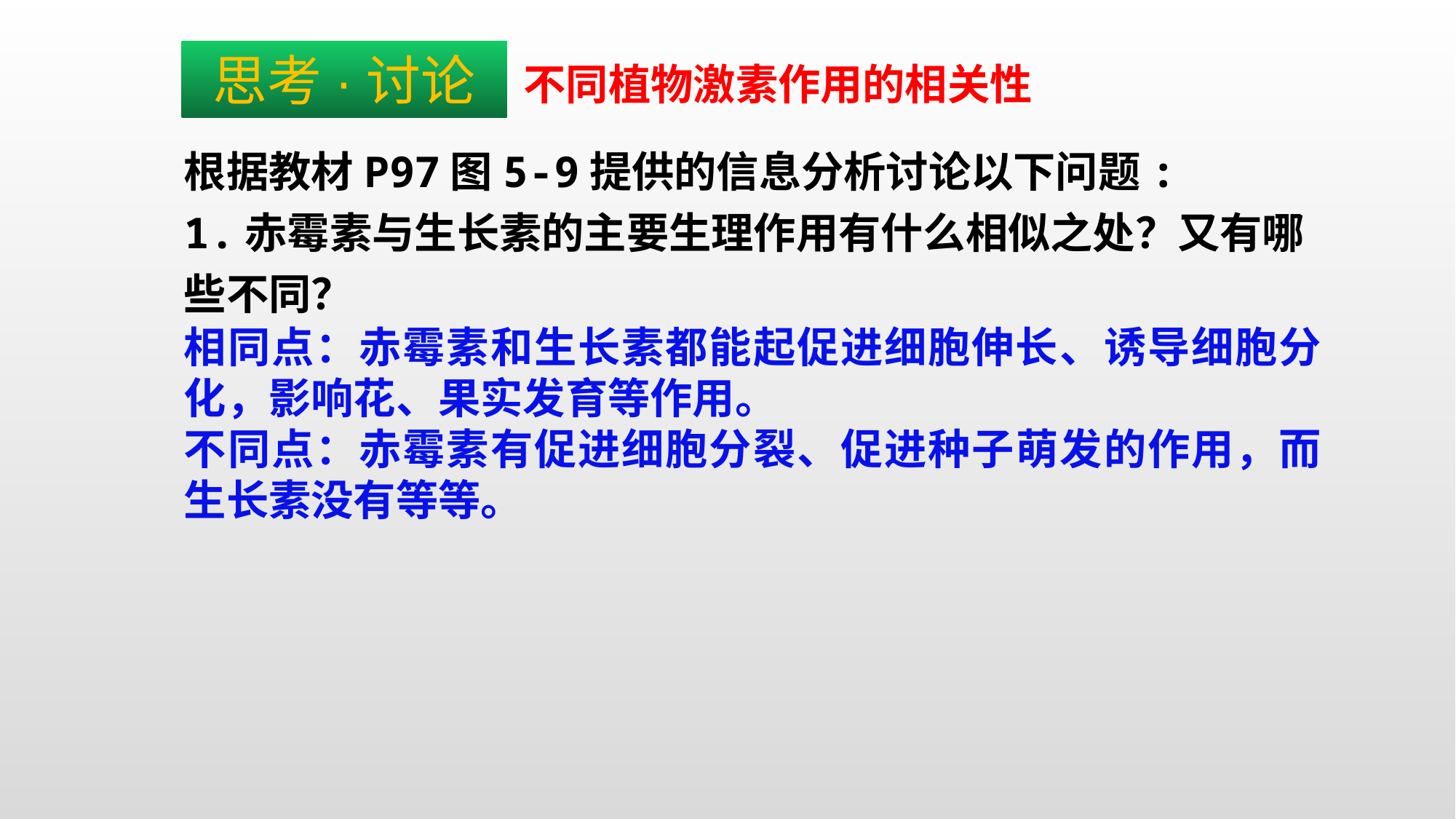

思考·讨论
不同植物激素作用的相关性
根据教材P97图5-9提供的信息分析讨论以下问题:
1.赤霉素与生长素的主要生理作用有什么相似之处？又有哪些不同？
相同点：赤霉素和生长素都能起促进细胞伸长、诱导细胞分化，影响花、果实发育等作用。
不同点：赤霉素有促进细胞分裂、促进种子萌发的作用，而生长素没有等等。